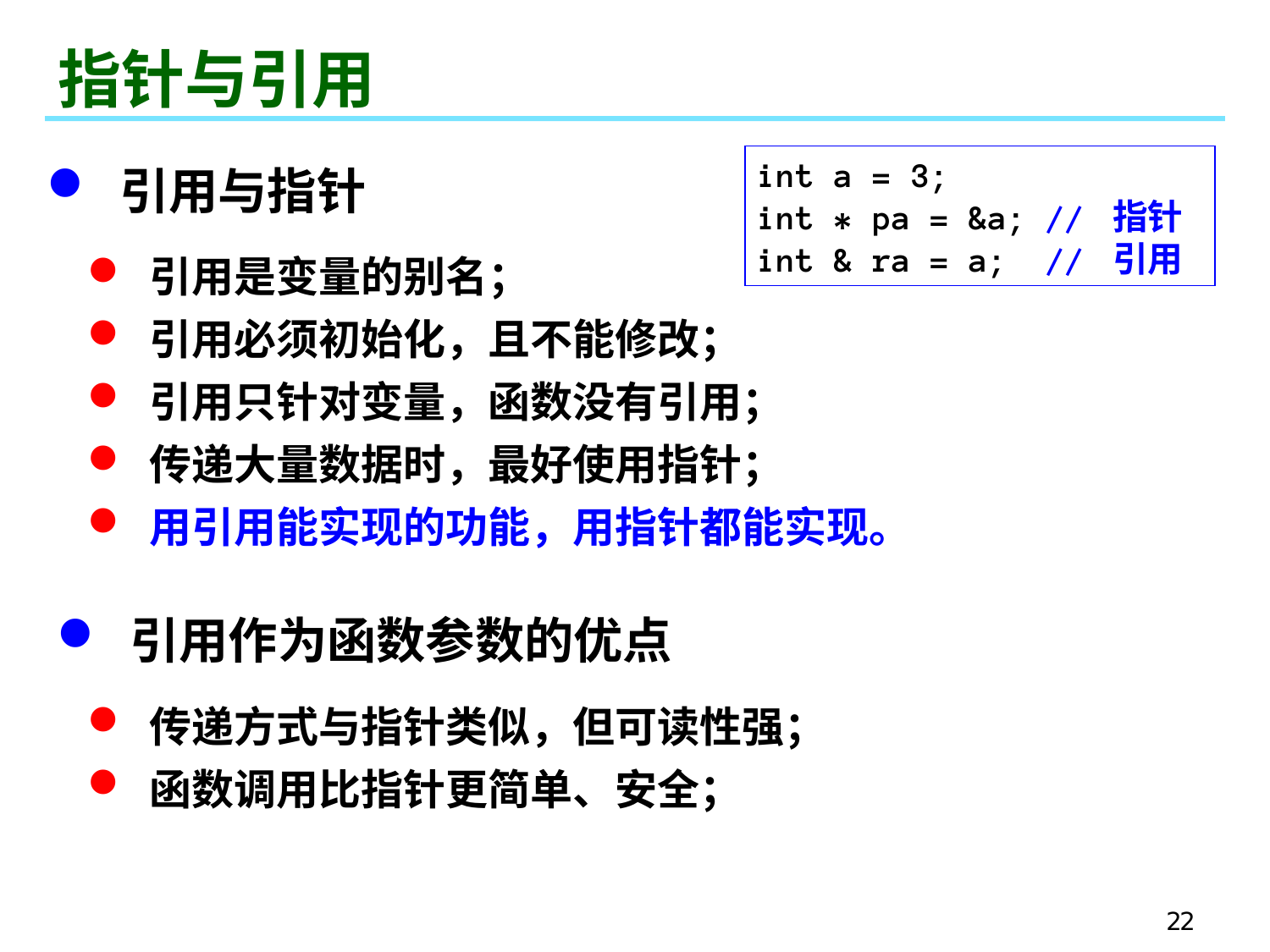

# 指针与引用
int a = 3;
int * pa = &a; // 指针
int & ra = a;  // 引用
 引用与指针
 引用是变量的别名；
 引用必须初始化，且不能修改；
 引用只针对变量，函数没有引用；
 传递大量数据时，最好使用指针；
 用引用能实现的功能，用指针都能实现。
 引用作为函数参数的优点
 传递方式与指针类似，但可读性强；
 函数调用比指针更简单、安全；
22